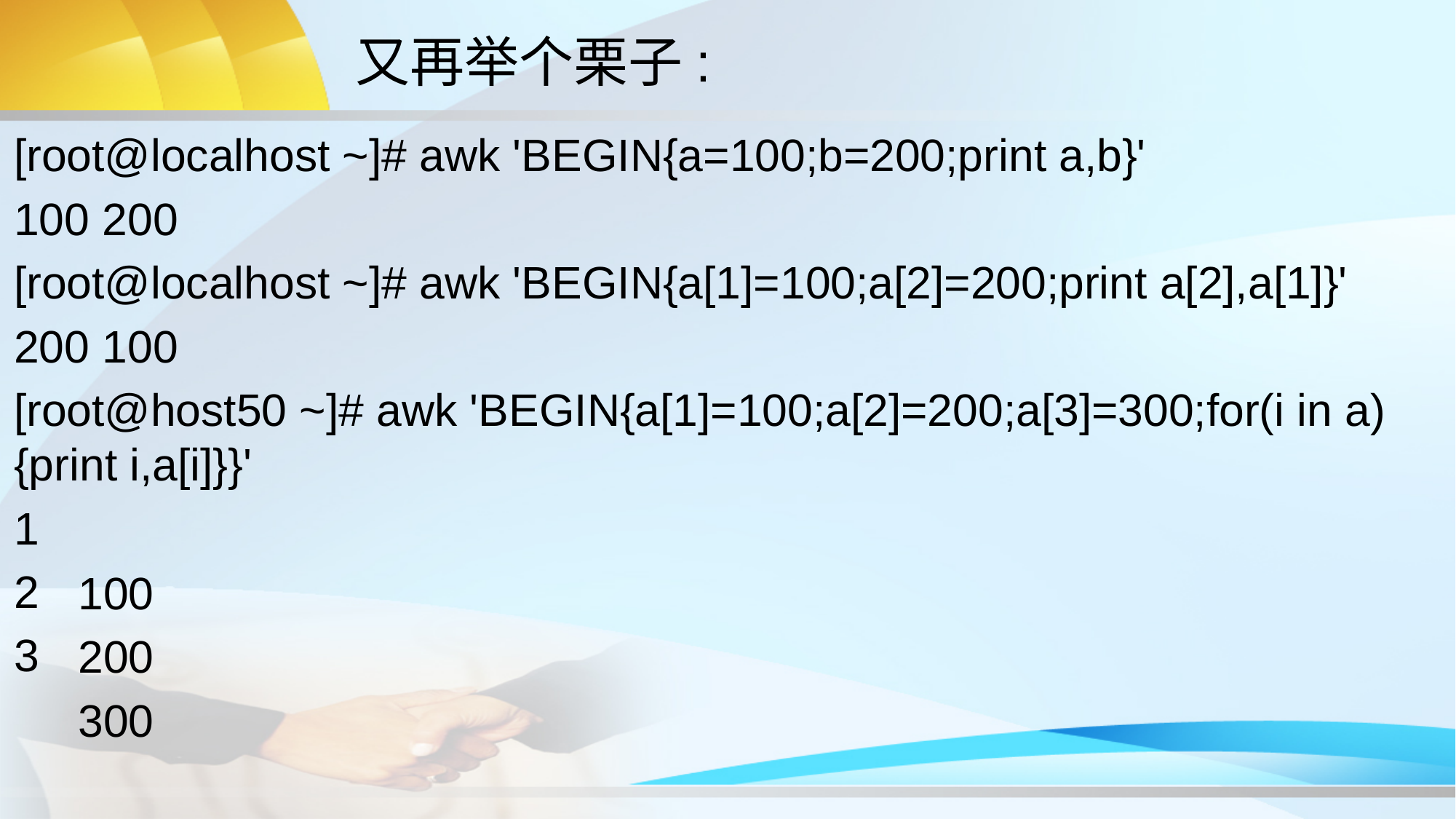

# 又再举个栗子:
[root@localhost ~]# awk 'BEGIN{a=100;b=200;print a,b}'
100 200
[root@localhost ~]# awk 'BEGIN{a[1]=100;a[2]=200;print a[2],a[1]}'
200 100
[root@host50 ~]# awk 'BEGIN{a[1]=100;a[2]=200;a[3]=300;for(i in a){print i,a[i]}}'
1
2
3
100

200

300